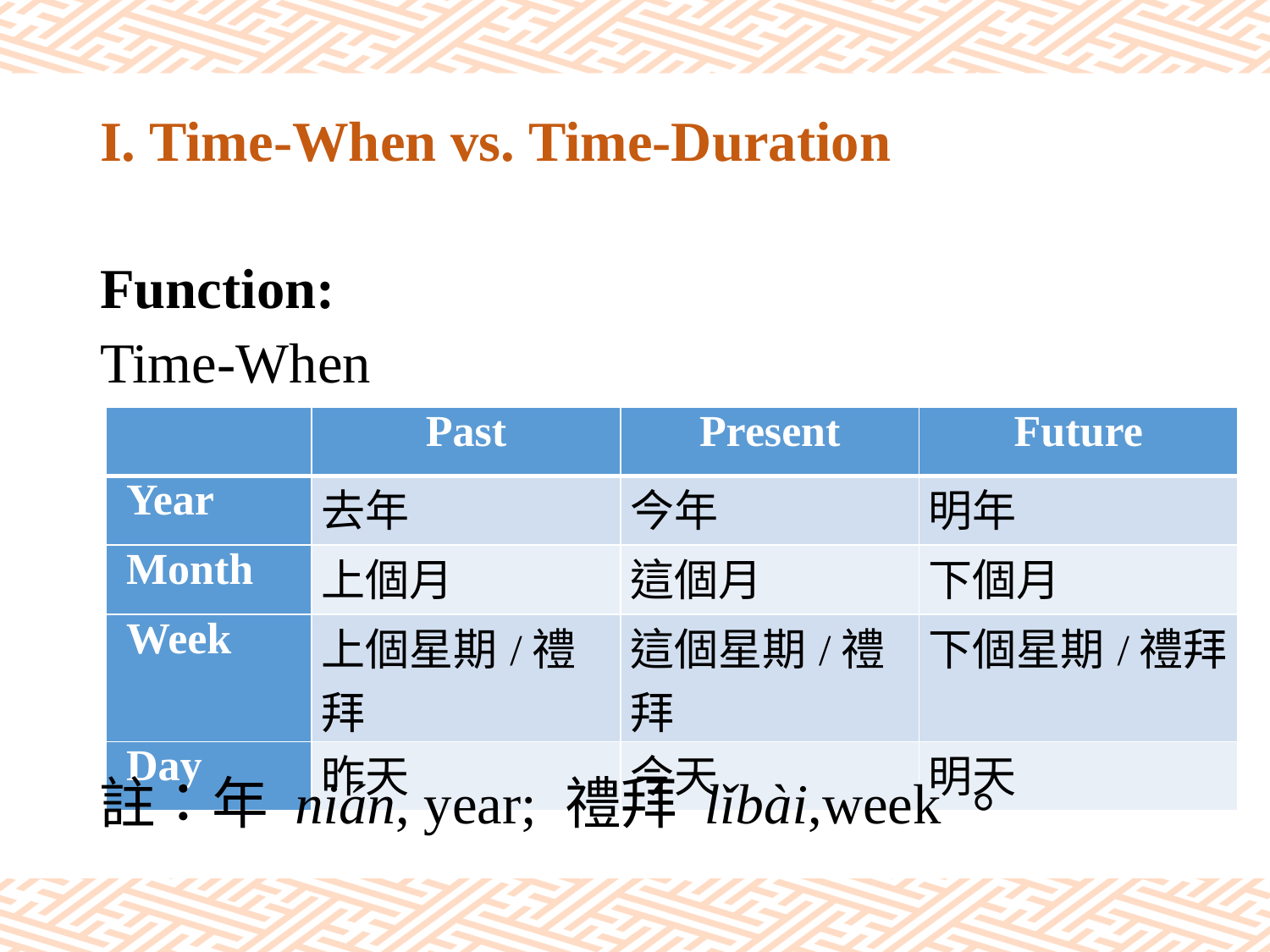

# I. Time-When vs. Time-Duration
Function:
Time-When
|  | Past | Present | Future |
| --- | --- | --- | --- |
| Year | 去年 | 今年 | 明年 |
| Month | 上個月 | 這個月 | 下個月 |
| Week | 上個星期/禮拜 | 這個星期/禮拜 | 下個星期/禮拜 |
| Day | 昨天 | 今天 | 明天 |
註：年 nián, year; 禮拜 lǐbài,week。